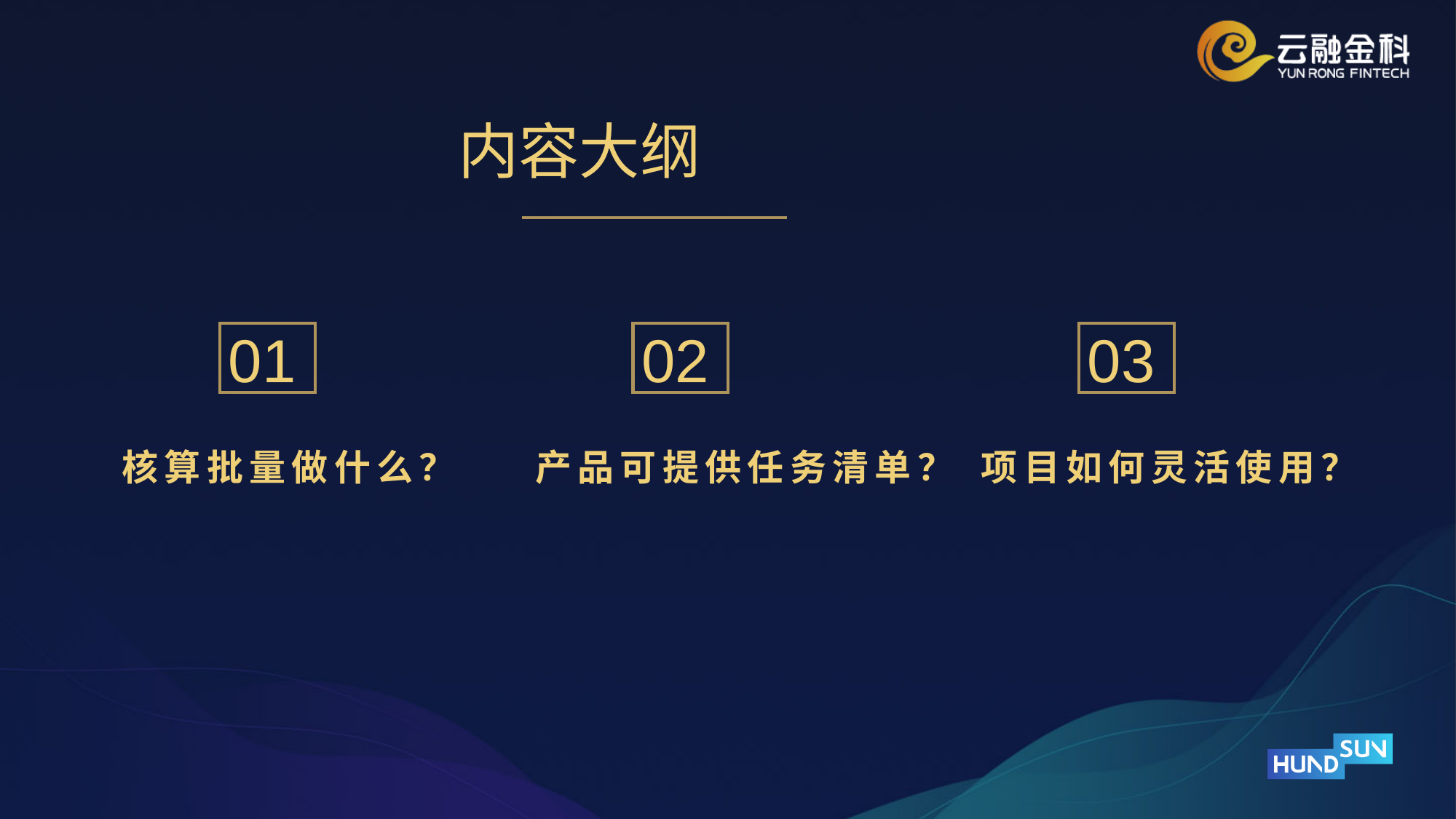

内容大纲

01
核算批量做什么？
02
产品可提供任务清单？
03
项目如何灵活使用？